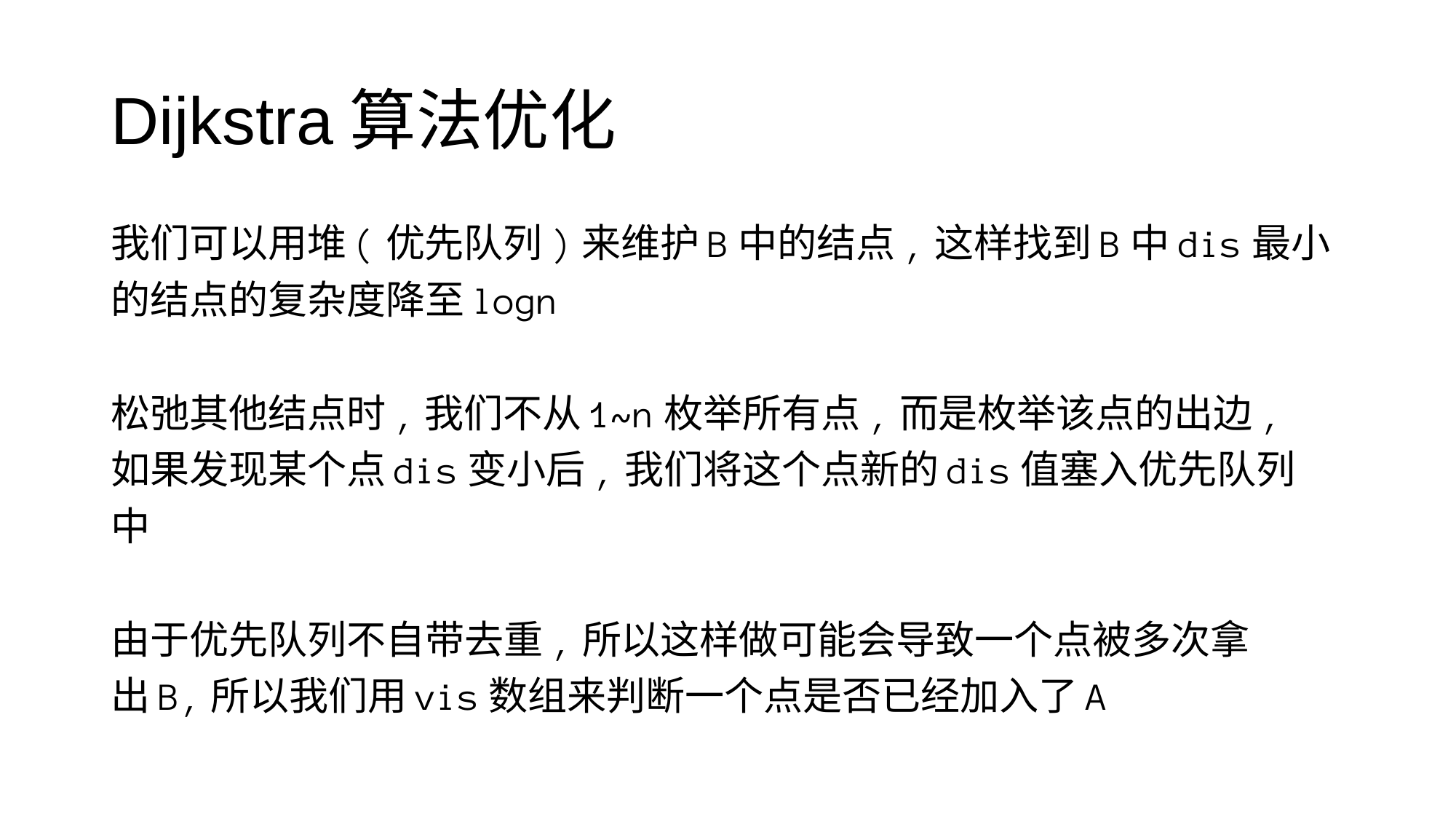

# Dijkstra算法优化
我们可以用堆(优先队列)来维护B中的结点,这样找到B中dis最小
的结点的复杂度降至logn

松弛其他结点时,我们不从1~n枚举所有点,而是枚举该点的出边,
如果发现某个点dis变小后,我们将这个点新的dis值塞入优先队列
中

由于优先队列不自带去重,所以这样做可能会导致一个点被多次拿
出B,所以我们用vis数组来判断一个点是否已经加入了A